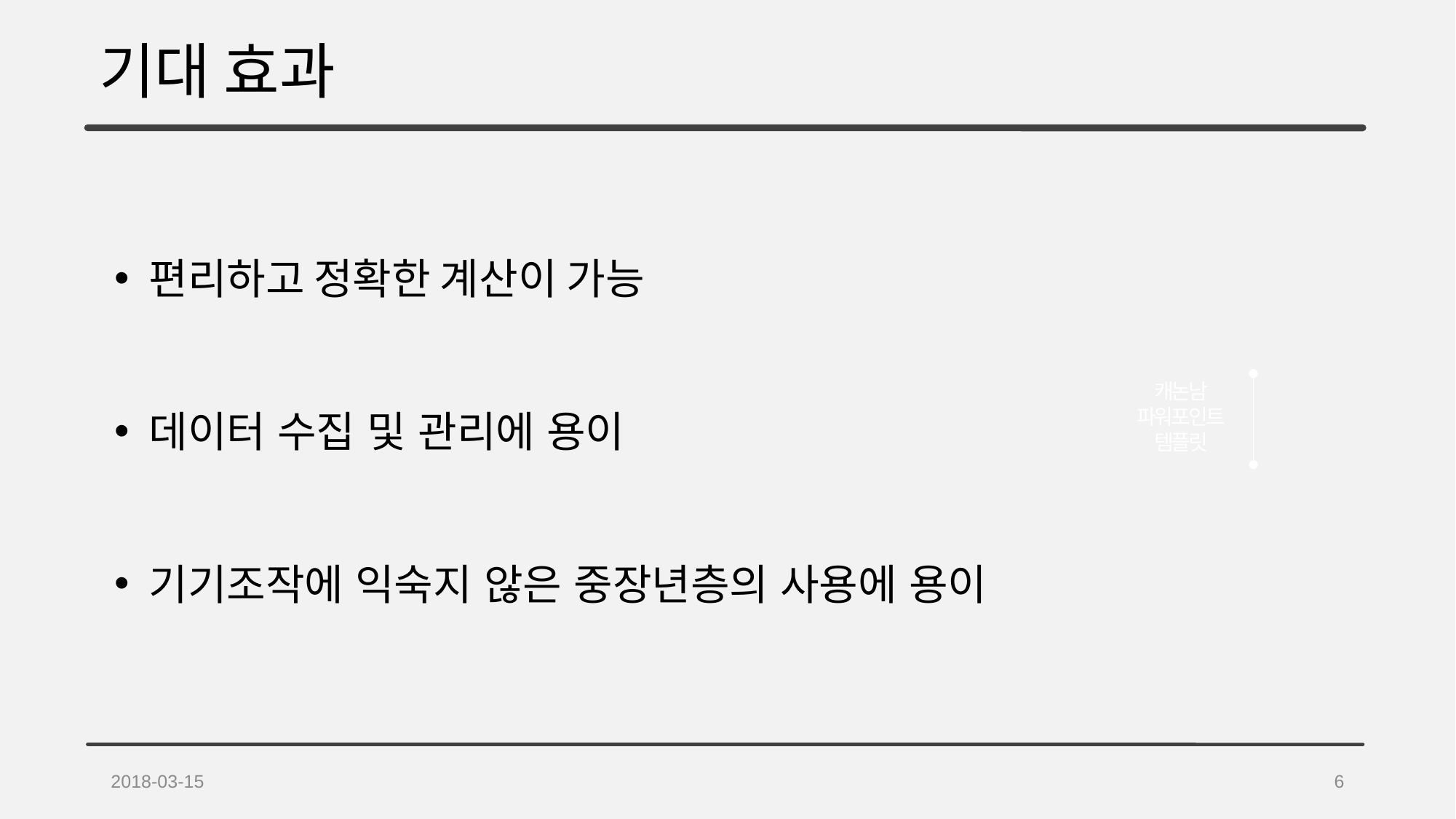

기대 효과
편리하고 정확한 계산이 가능

데이터 수집 및 관리에 용이

기기조작에 익숙지 않은 중장년층의 사용에 용이
캐논남
파워포인트
템플릿
2018-03-15
6